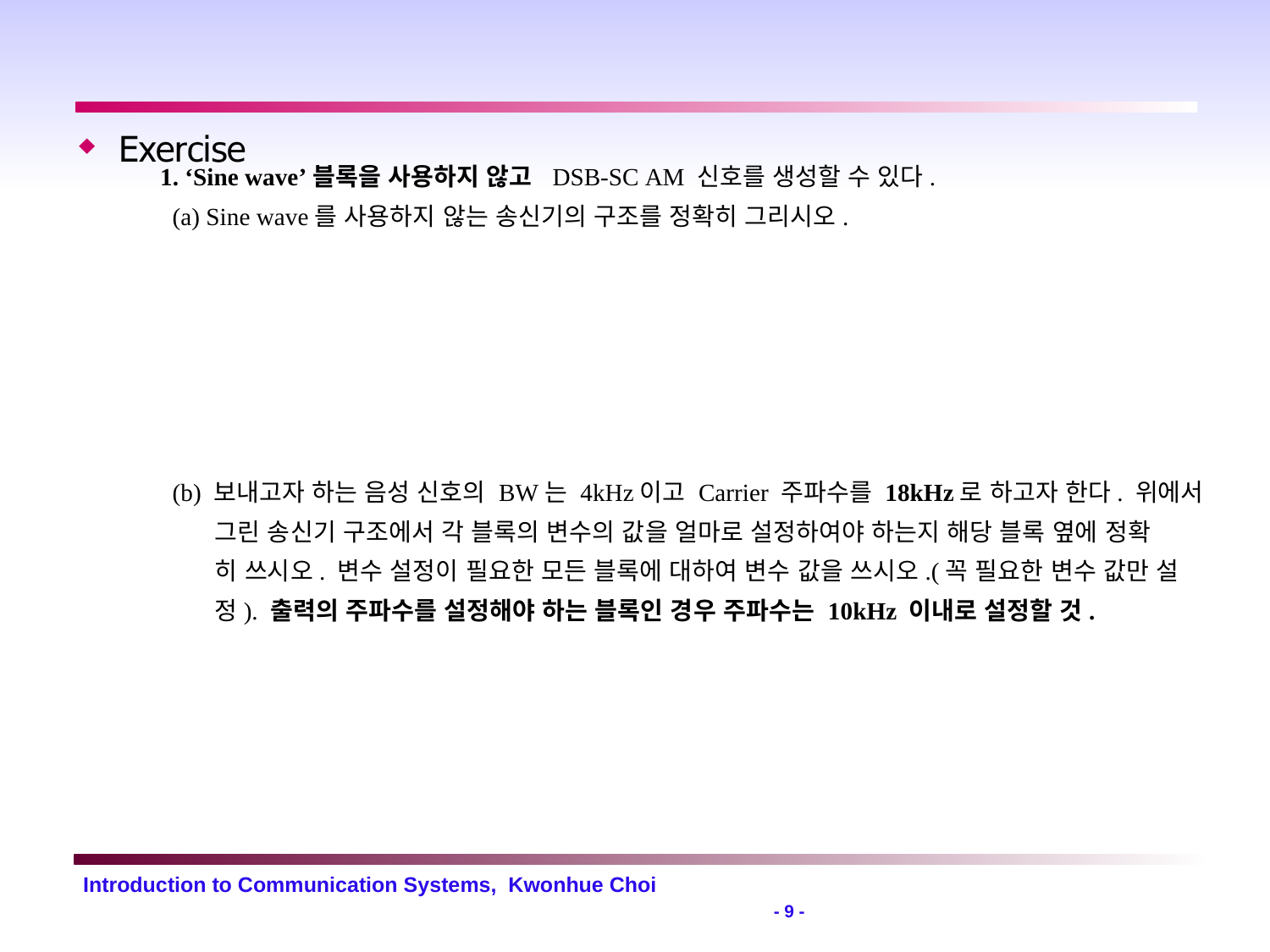

1. ‘Sine wave’블록을 사용하지 않고  DSB-SC AM 신호를 생성할 수 있다.
  (a) Sine wave를 사용하지 않는 송신기의 구조를 정확히 그리시오.

  (b) 보내고자 하는 음성 신호의 BW는 4kHz이고 Carrier 주파수를 18kHz로 하고자 한다. 위에서
       그린 송신기 구조에서 각 블록의 변수의 값을 얼마로 설정하여야 하는지 해당 블록 옆에 정확
       히 쓰시오. 변수 설정이 필요한 모든 블록에 대하여 변수 값을 쓰시오.(꼭 필요한 변수 값만 설
       정). 출력의 주파수를 설정해야 하는 블록인 경우 주파수는 10kHz 이내로 설정할 것.

Exercise